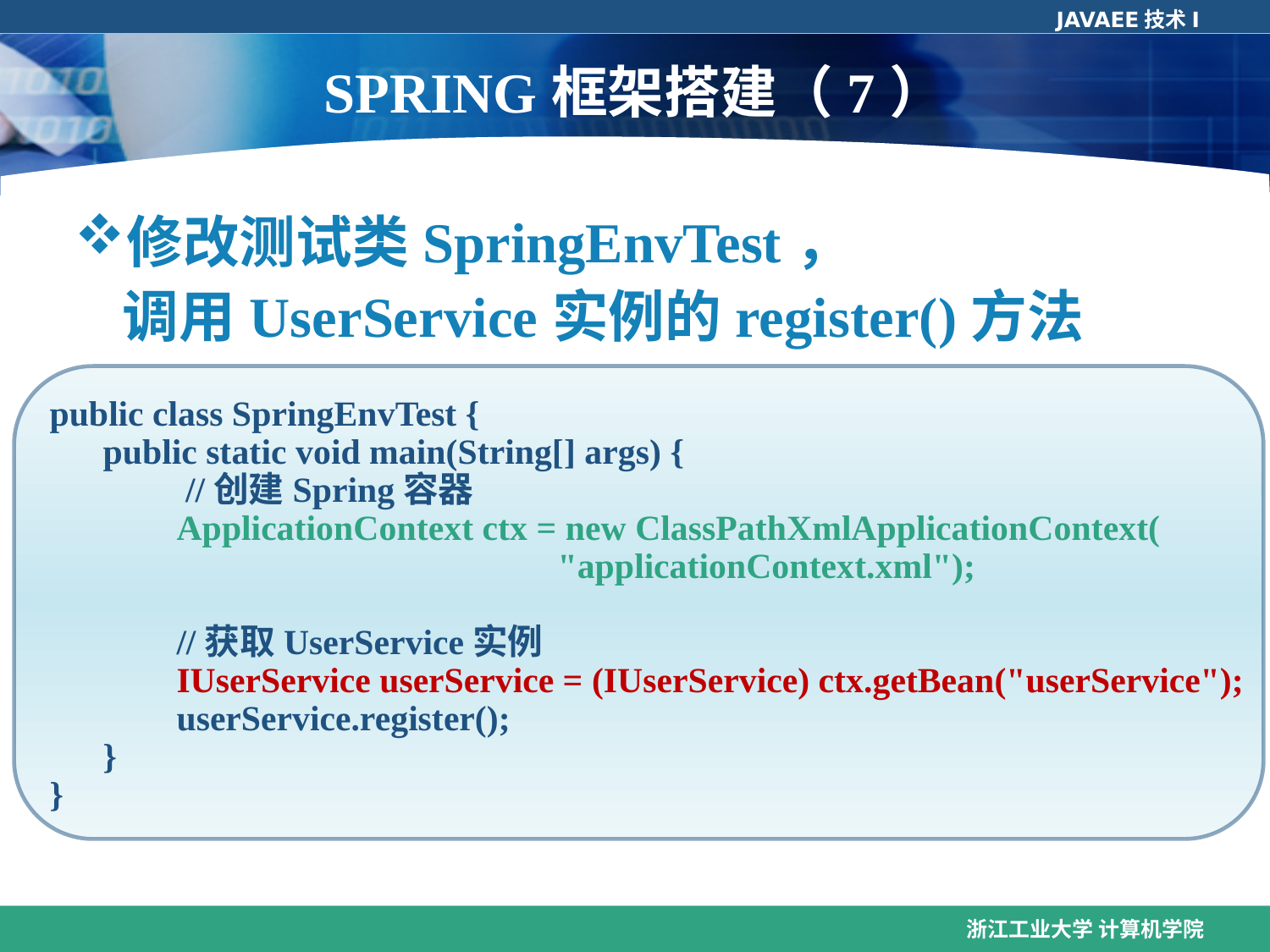

# SPRING框架搭建（7）
修改测试类SpringEnvTest，
调用UserService实例的register()方法

public class SpringEnvTest {
      public static void main(String[] args) {
       	 //创建Spring容器
	ApplicationContext ctx = new ClassPathXmlApplicationContext(
				"applicationContext.xml");

	//获取UserService实例
	IUserService userService = (IUserService) ctx.getBean("userService");
	userService.register();
      }
}